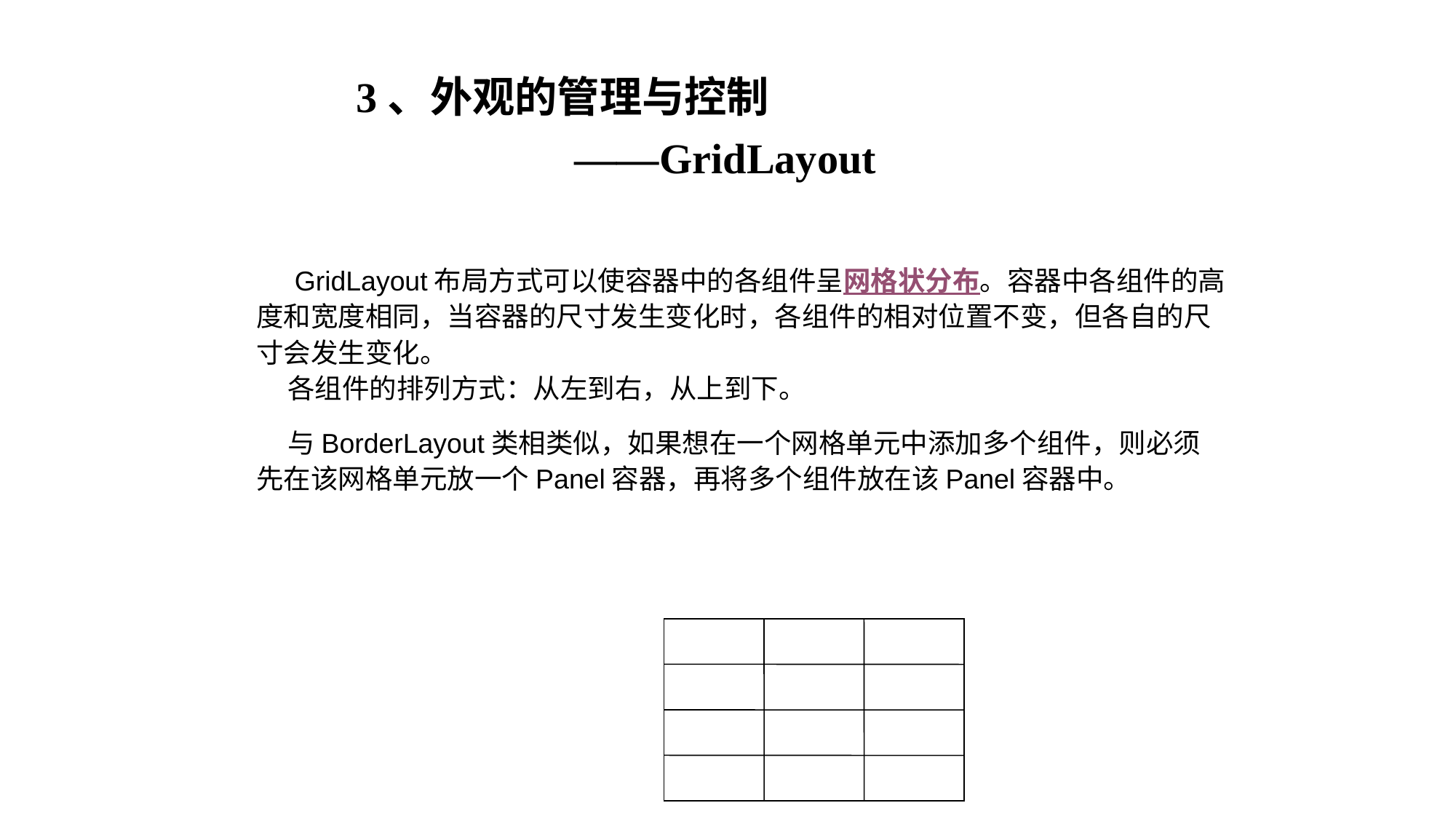

3、外观的管理与控制
		——GridLayout
     GridLayout布局方式可以使容器中的各组件呈网格状分布。容器中各组件的高度和宽度相同，当容器的尺寸发生变化时，各组件的相对位置不变，但各自的尺寸会发生变化。
    各组件的排列方式：从左到右，从上到下。

    与BorderLayout类相类似，如果想在一个网格单元中添加多个组件，则必须先在该网格单元放一个Panel容器，再将多个组件放在该Panel容器中。